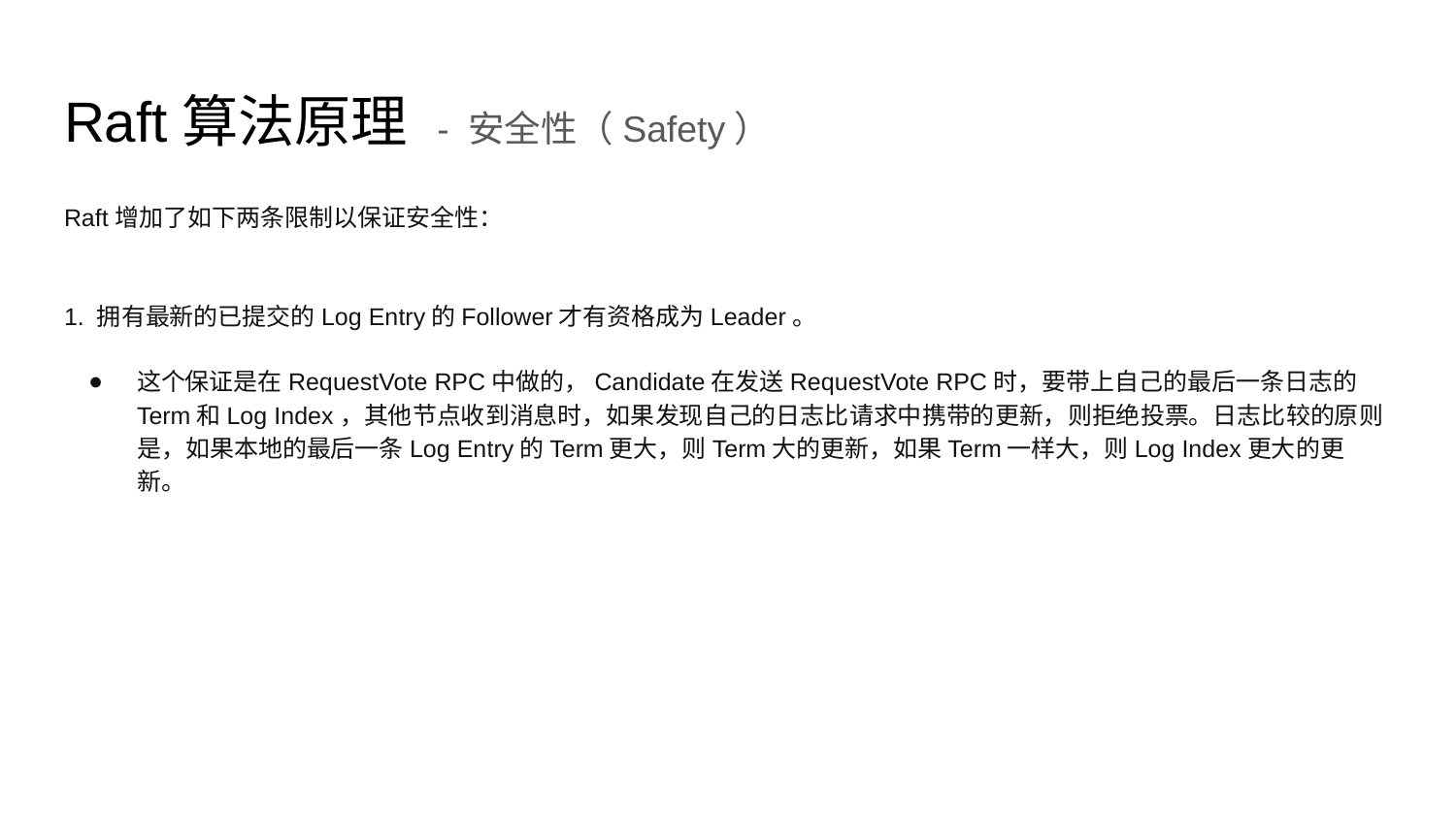

# Raft算法原理 - 安全性（Safety）

Raft增加了如下两条限制以保证安全性：

1. 拥有最新的已提交的Log Entry的Follower才有资格成为Leader。
这个保证是在RequestVote RPC中做的，Candidate在发送RequestVote RPC时，要带上自己的最后一条日志的Term和Log Index，其他节点收到消息时，如果发现自己的日志比请求中携带的更新，则拒绝投票。日志比较的原则是，如果本地的最后一条Log Entry的Term更大，则Term大的更新，如果Term一样大，则Log Index更大的更新。